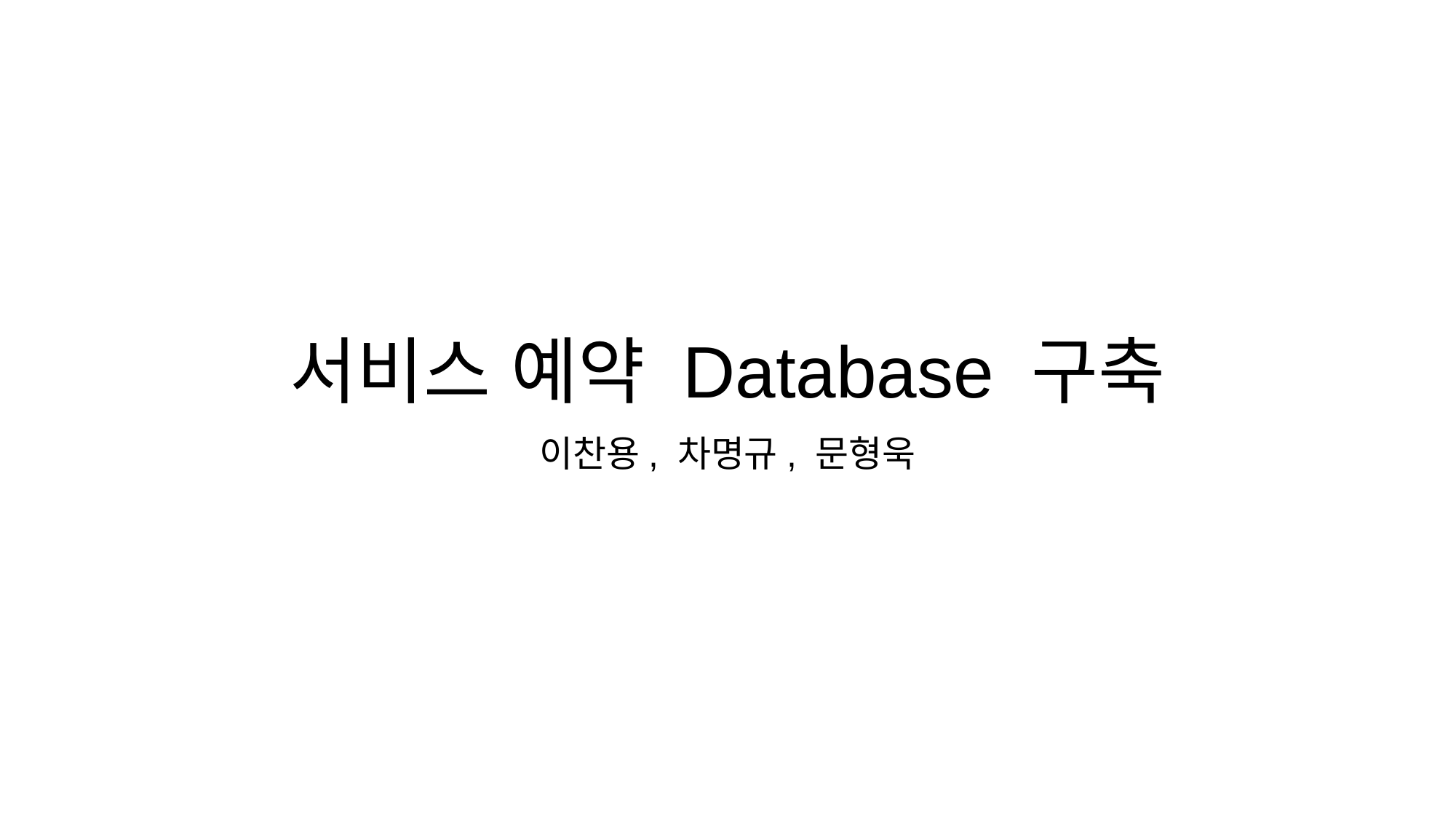

# 서비스 예약 Database 구축
이찬용, 차명규, 문형욱